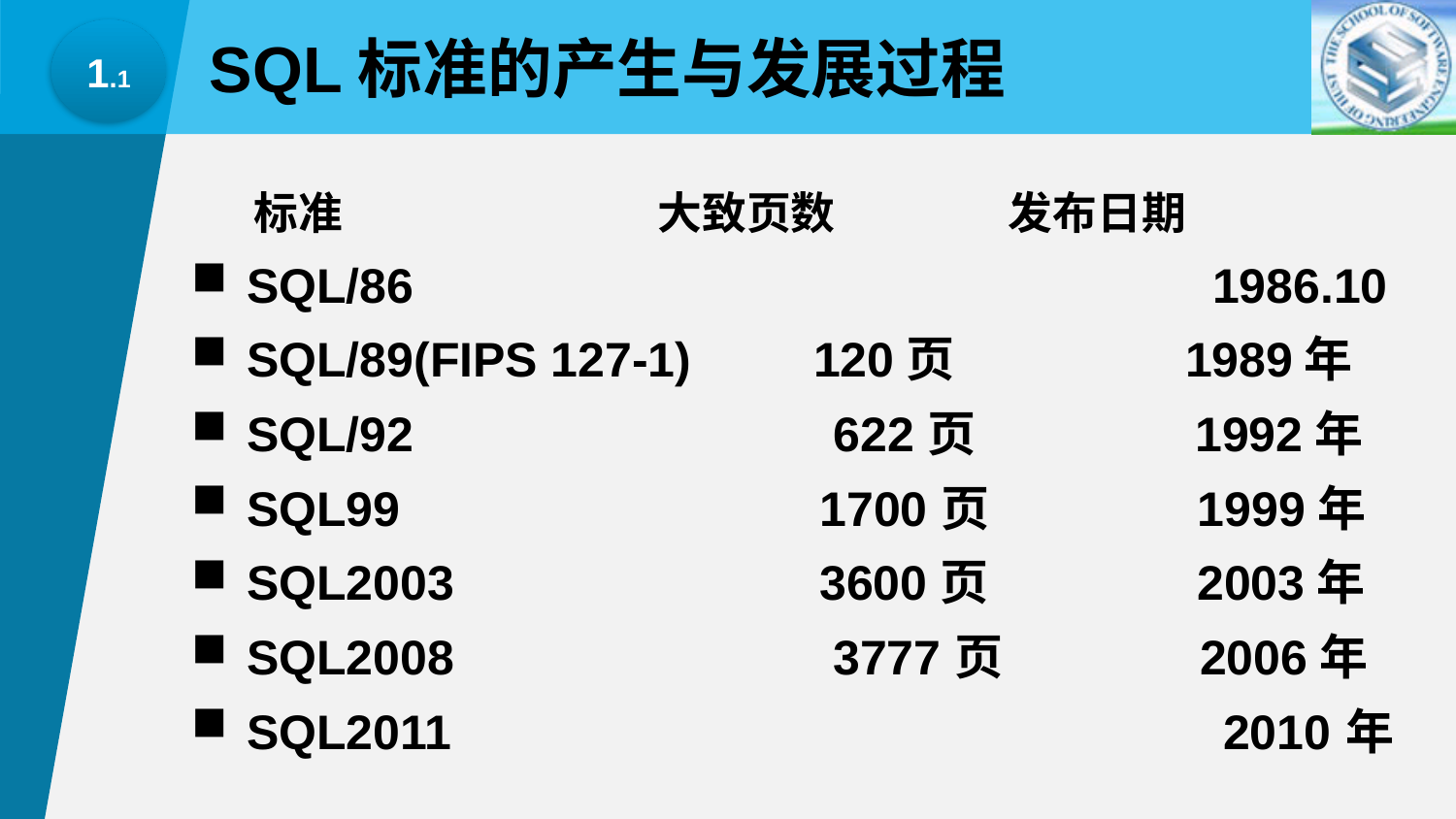

SQL标准的产生与发展过程
1.1
     标准                               大致页数                 发布日期
SQL/86                                                           1986.10
SQL/89(FIPS 127-1)         120页                    1989年
SQL/92                               622页                   1992年
SQL99                               1700页                  1999年
SQL2003                           3600页                  2003年
SQL2008                            3777页                 2006年
SQL2011                                                         2010年